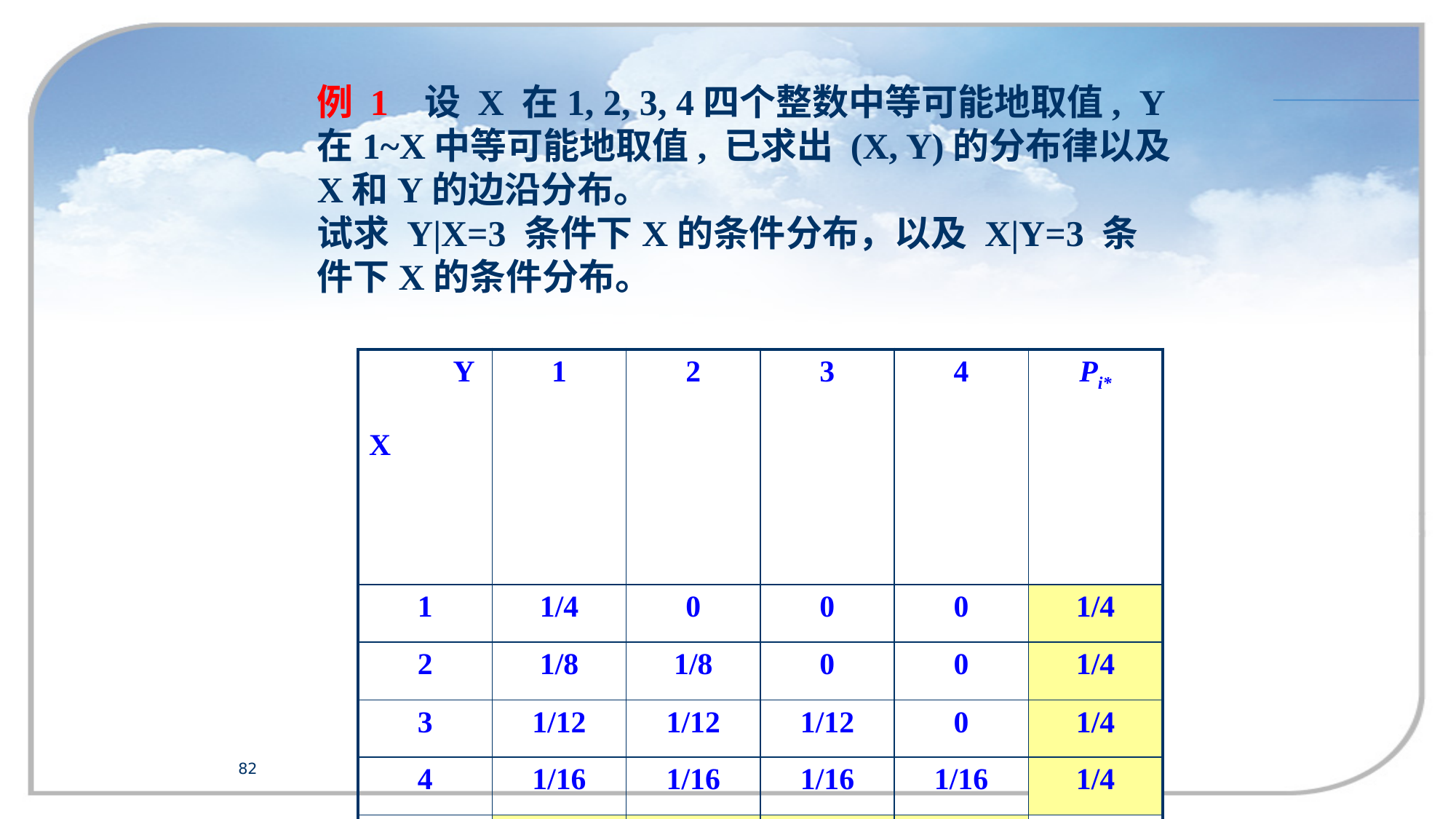

例 1   设 X 在1, 2, 3, 4四个整数中等可能地取值,  Y在1~X中等可能地取值, 已求出 (X, Y)的分布律以及
X和Y的边沿分布。
试求 Y|X=3 条件下X的条件分布，以及 X|Y=3 条件下X的条件分布。
| Y X | 1 | 2 | 3 | 4 | Pi\* |
| --- | --- | --- | --- | --- | --- |
| 1 | 1/4 | 0 | 0 | 0 | 1/4 |
| 2 | 1/8 | 1/8 | 0 | 0 | 1/4 |
| 3 | 1/12 | 1/12 | 1/12 | 0 | 1/4 |
| 4 | 1/16 | 1/16 | 1/16 | 1/16 | 1/4 |
| P\*j | 25/48 | 13/48 | 7/48 | 1/16 |  |
82